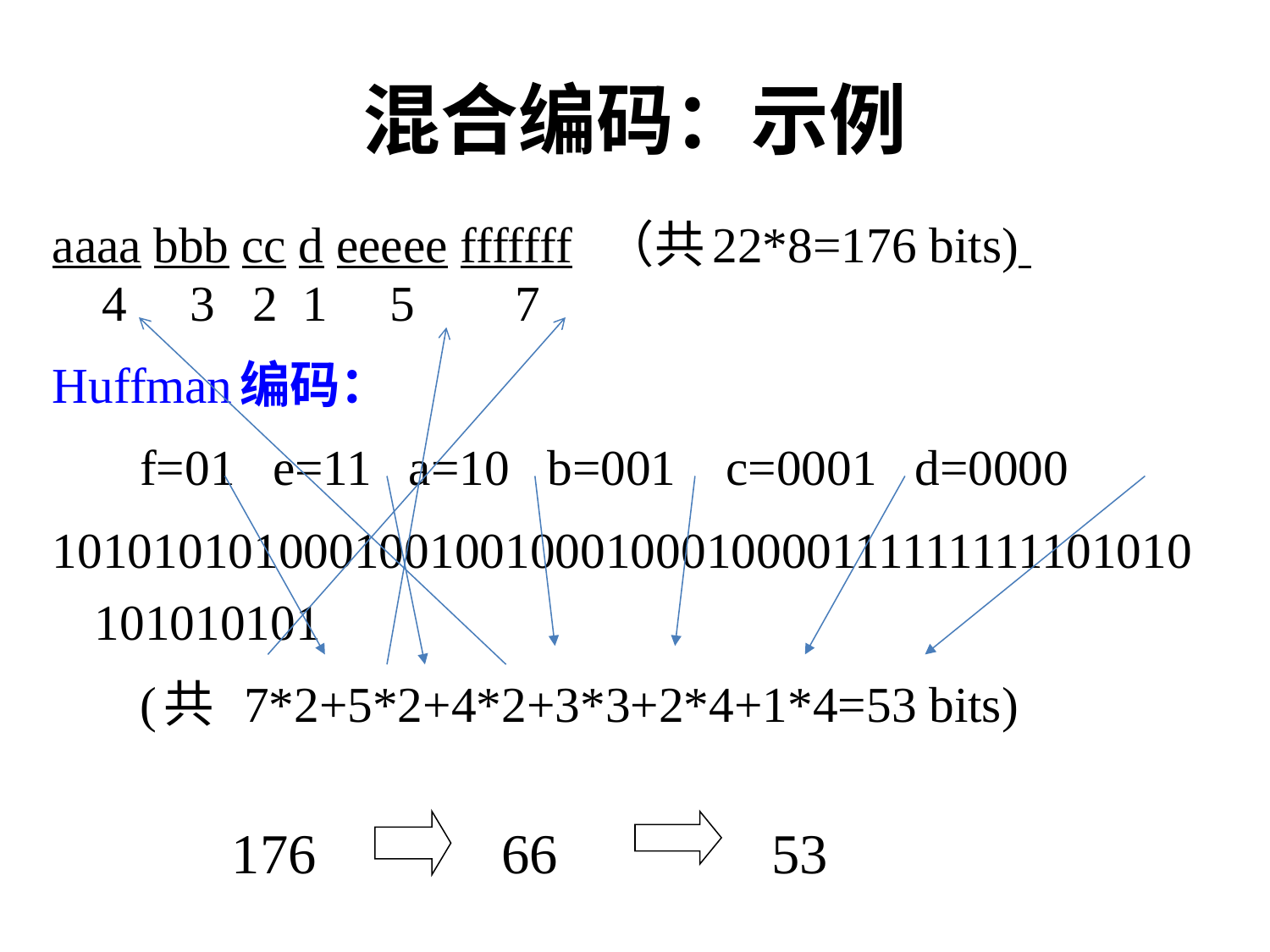

# 混合编码：示例
aaaa bbb cc d eeeee fffffff  （共22*8=176 bits)
    4     3   2  1     5        7
Huffman编码：
       f=01   e=11   a=10   b=001    c=0001   d=0000
1010101010001001001000100010000111111111101010101010101
       (共  7*2+5*2+4*2+3*3+2*4+1*4=53 bits)
 176

 66

 53